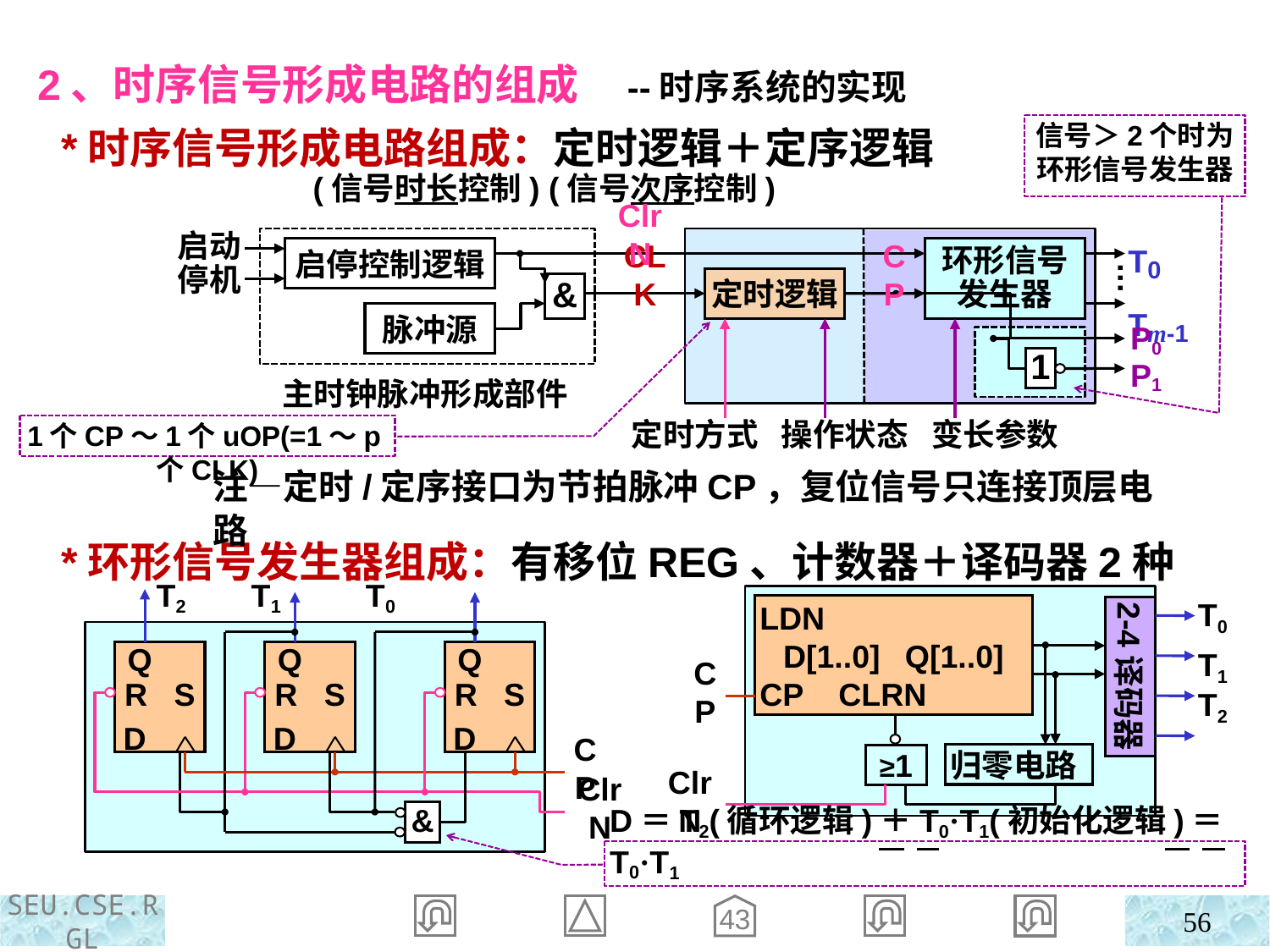

2、时序信号形成电路的组成    --时序系统的实现
  *时序信号形成电路组成：定时逻辑＋定序逻辑
                               (信号时长控制) (信号次序控制)
信号＞2个时为环形信号发生器
ClrN
启动
停机

T0
Tm-1
环形信号发生器
启停控制逻辑
CLK
CP
…
定时逻辑
&
脉冲源
P0
P1

1

主时钟脉冲形成部件
操作状态
定时方式
变长参数
注—定时/定序接口为节拍脉冲CP，复位信号只连接顶层电路
1个CP～1个uOP(=1～p个CLK)
  *环形信号发生器组成：有移位REG、计数器＋译码器2种
T2        T1          T0

  Q
R   S
 D
  Q
R   S
 D
  Q
R   S
 D

CP
ClrN
&

LDN
D[1..0]   Q[1..0]
CP    CLRN
T0
T1
T2

2-4译码器
CP

归零电路
≥1
ClrN
D＝T2(循环逻辑)＋T0·T1(初始化逻辑)＝T0·T1

56
43